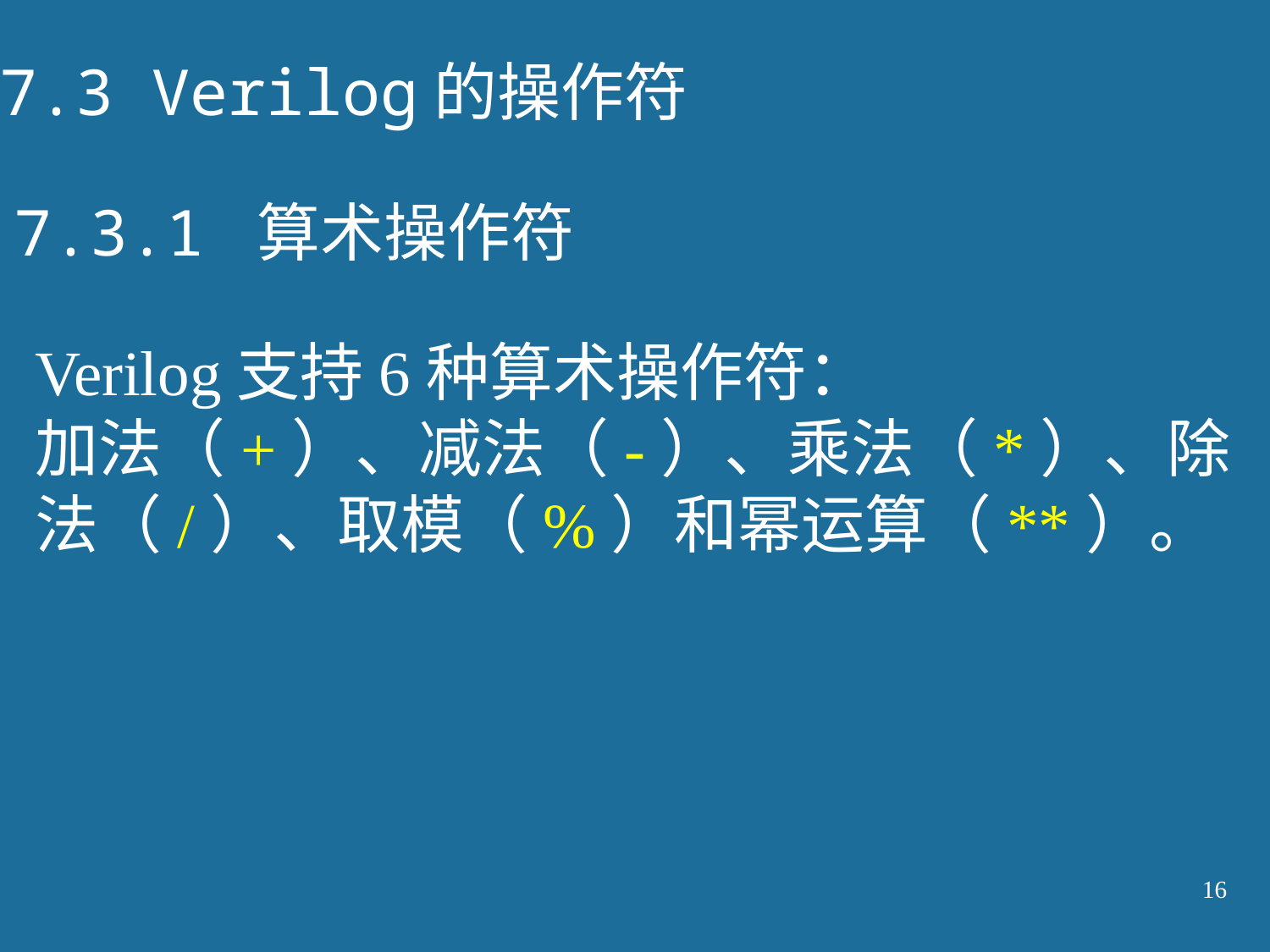

7.3 Verilog的操作符
7.3.1 算术操作符
Verilog支持6种算术操作符：
加法（+）、减法（-）、乘法（*）、除法（/）、取模（%）和幂运算（**）。
16